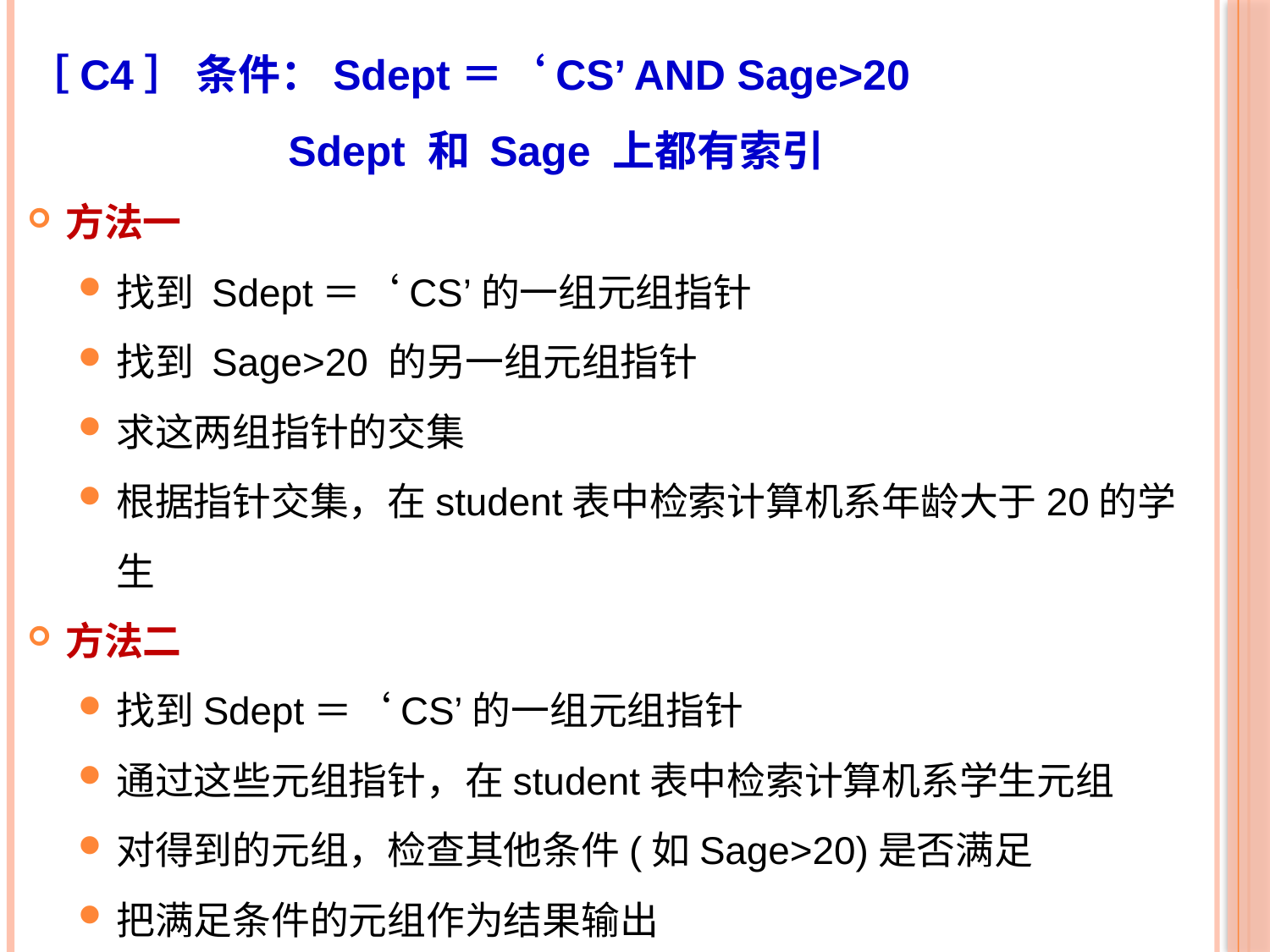

［C4］ 条件：Sdept＝‘CS’ AND Sage>20
                      Sdept 和 Sage 上都有索引
方法一
找到 Sdept＝‘CS’的一组元组指针
找到 Sage>20 的另一组元组指针
求这两组指针的交集
根据指针交集，在student表中检索计算机系年龄大于20的学生
方法二
找到Sdept＝‘CS’的一组元组指针
通过这些元组指针，在student表中检索计算机系学生元组
对得到的元组，检查其他条件(如Sage>20)是否满足
把满足条件的元组作为结果输出